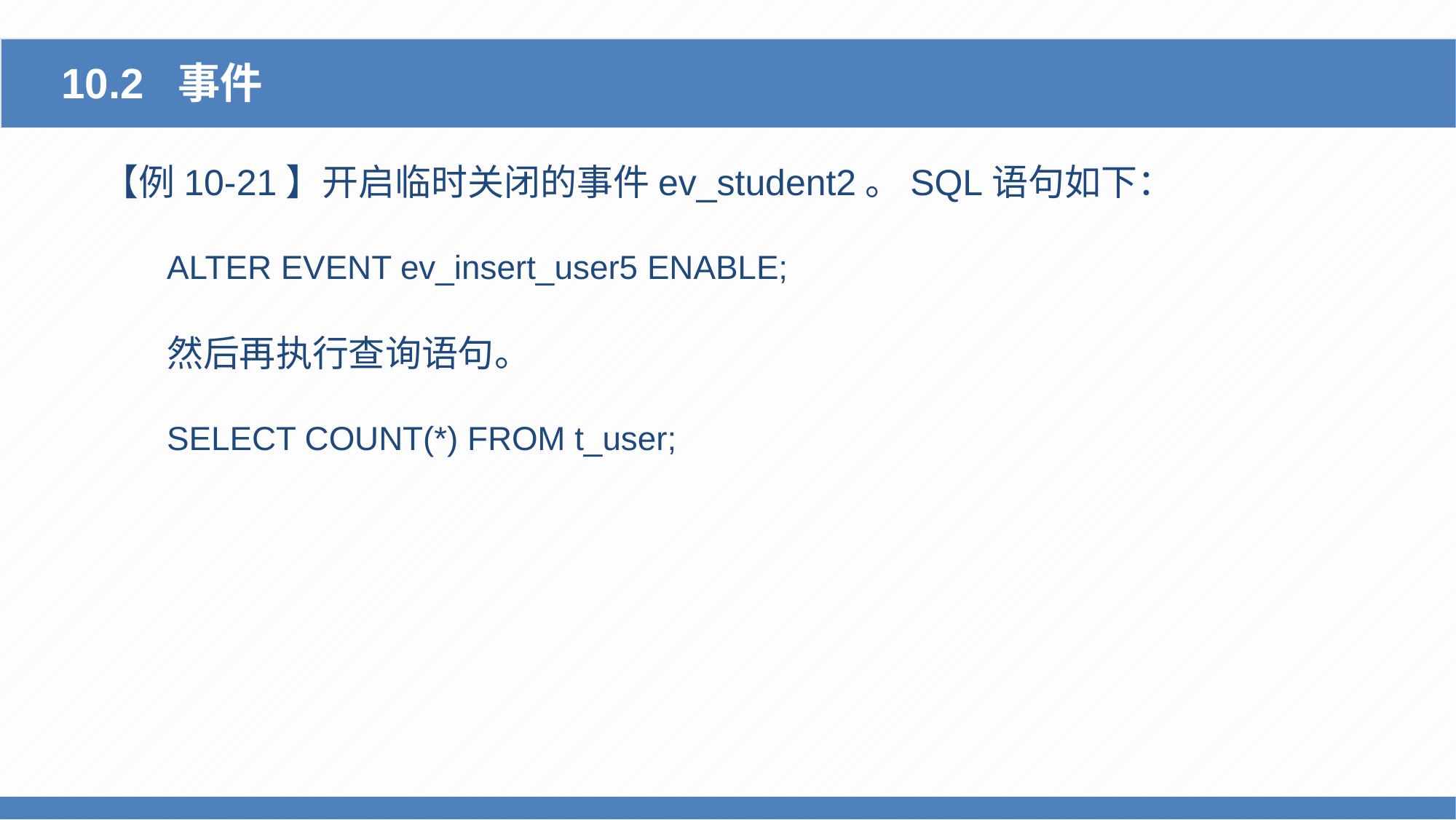

10.2  事件
【例10-21】开启临时关闭的事件ev_student2。SQL语句如下：

ALTER EVENT ev_insert_user5 ENABLE;

然后再执行查询语句。

SELECT COUNT(*) FROM t_user;